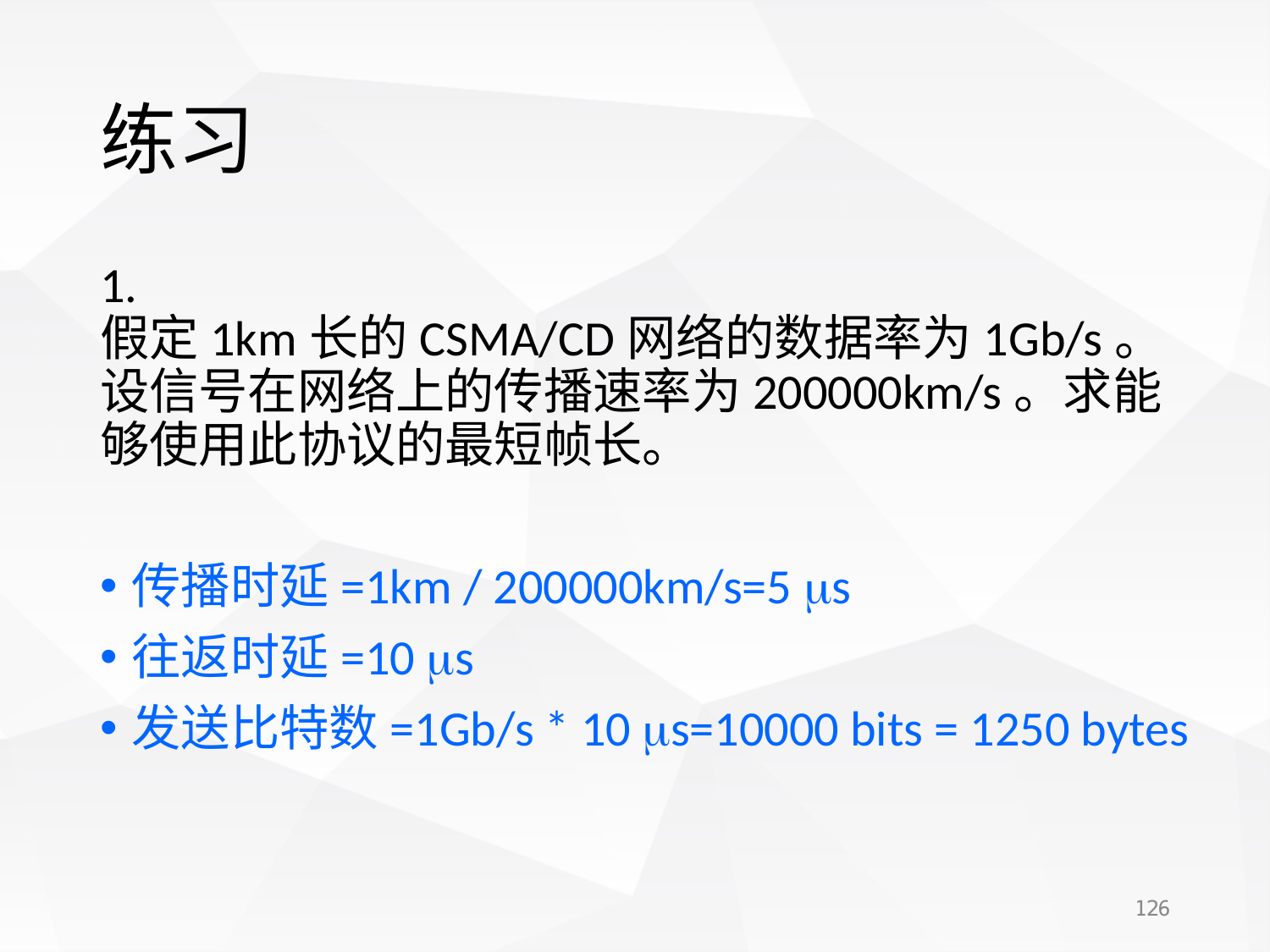

# 练习
1. 假定1km长的CSMA/CD网络的数据率为1Gb/s。设信号在网络上的传播速率为200000km/s。求能够使用此协议的最短帧长。

传播时延=1km / 200000km/s=5 μs
往返时延=10 μs
发送比特数=1Gb/s * 10 μs=10000 bits = 1250 bytes
126